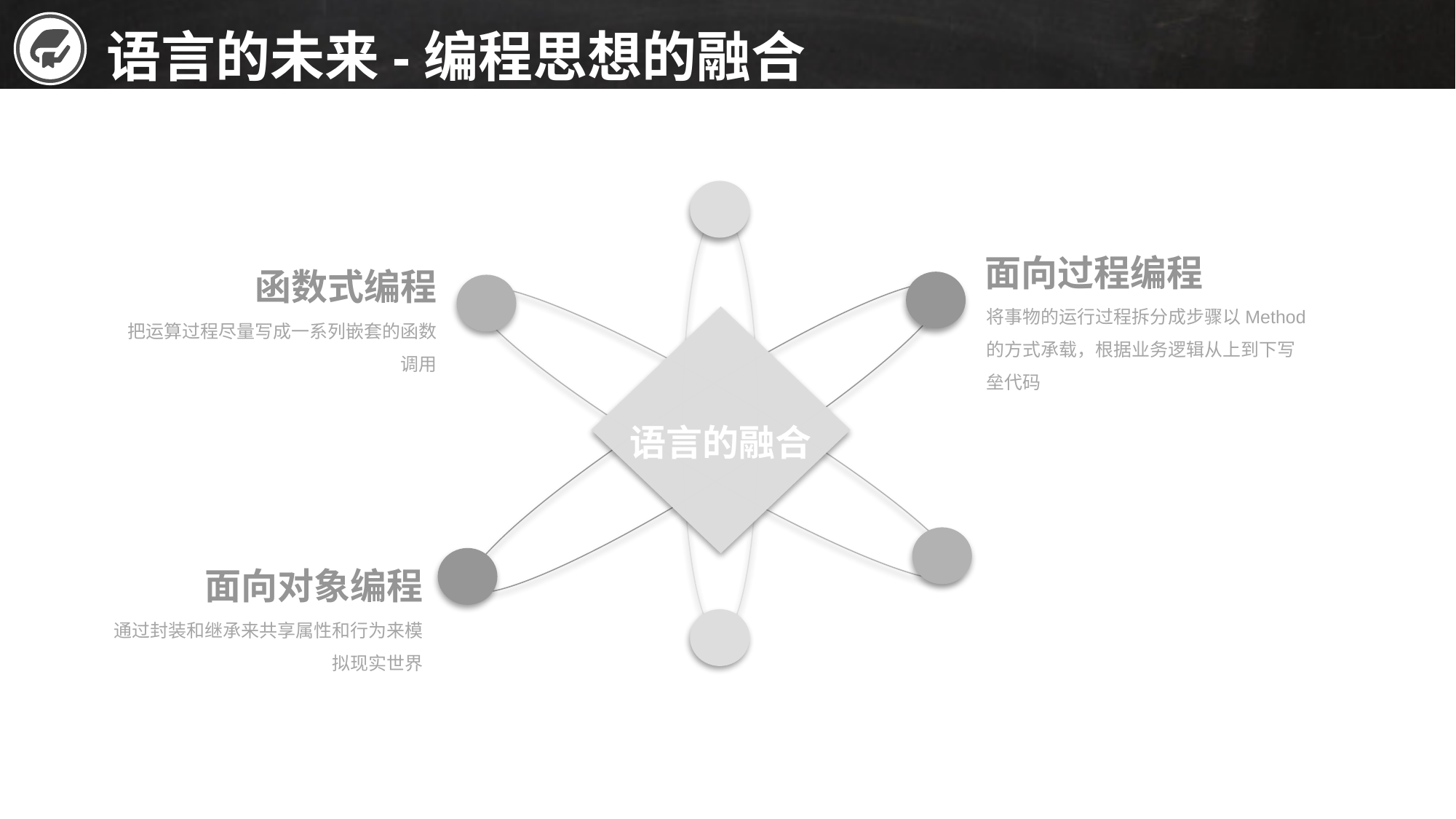

语言的未来-编程思想的融合

面向过程编程
函数式编程

将事物的运行过程拆分成步骤以Method的方式承载，根据业务逻辑从上到下写垒代码
把运算过程尽量写成一系列嵌套的函数调用

语言的融合

面向对象编程
通过封装和继承来共享属性和行为来模拟现实世界